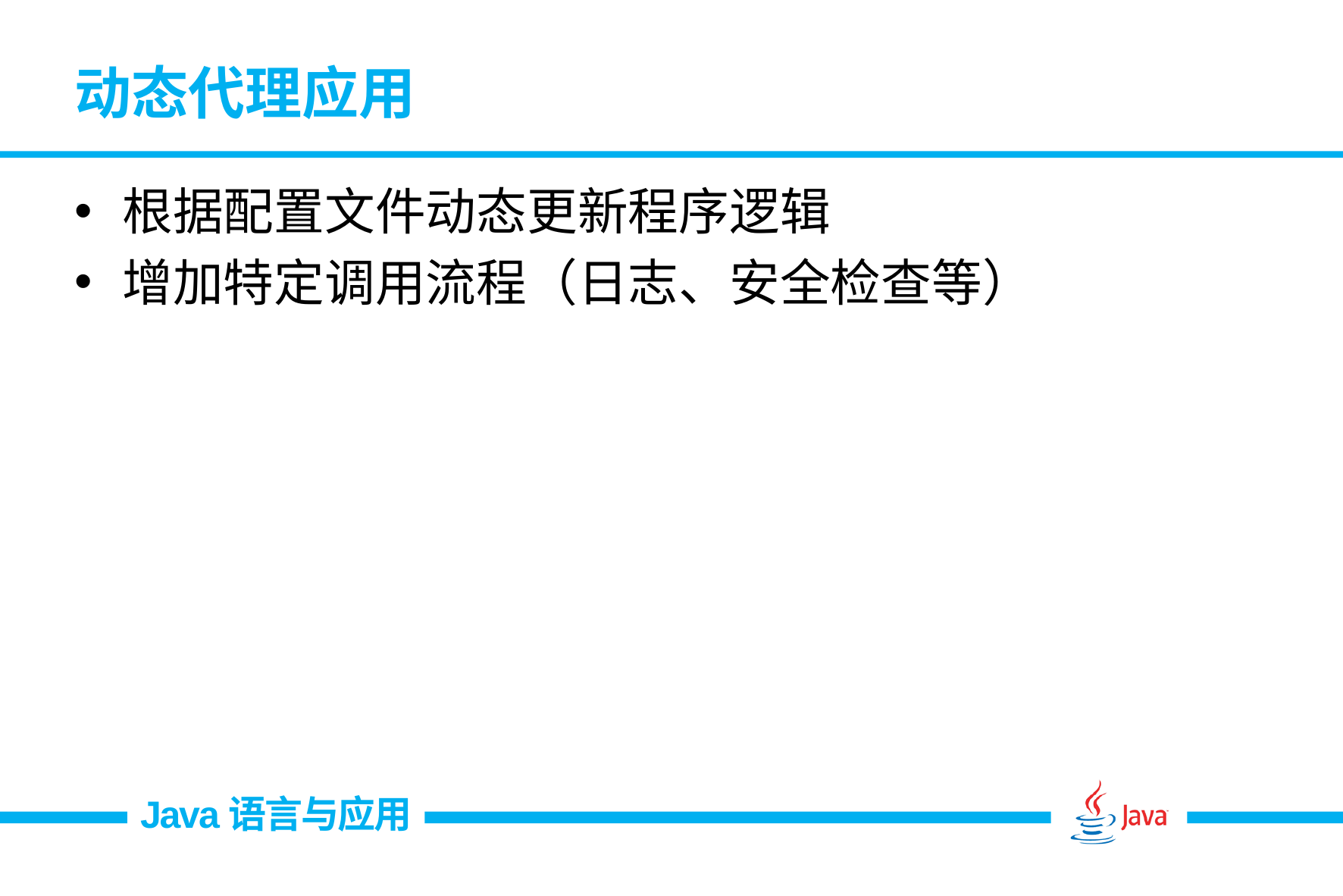

# 动态代理应用
根据配置文件动态更新程序逻辑
增加特定调用流程（日志、安全检查等）
36